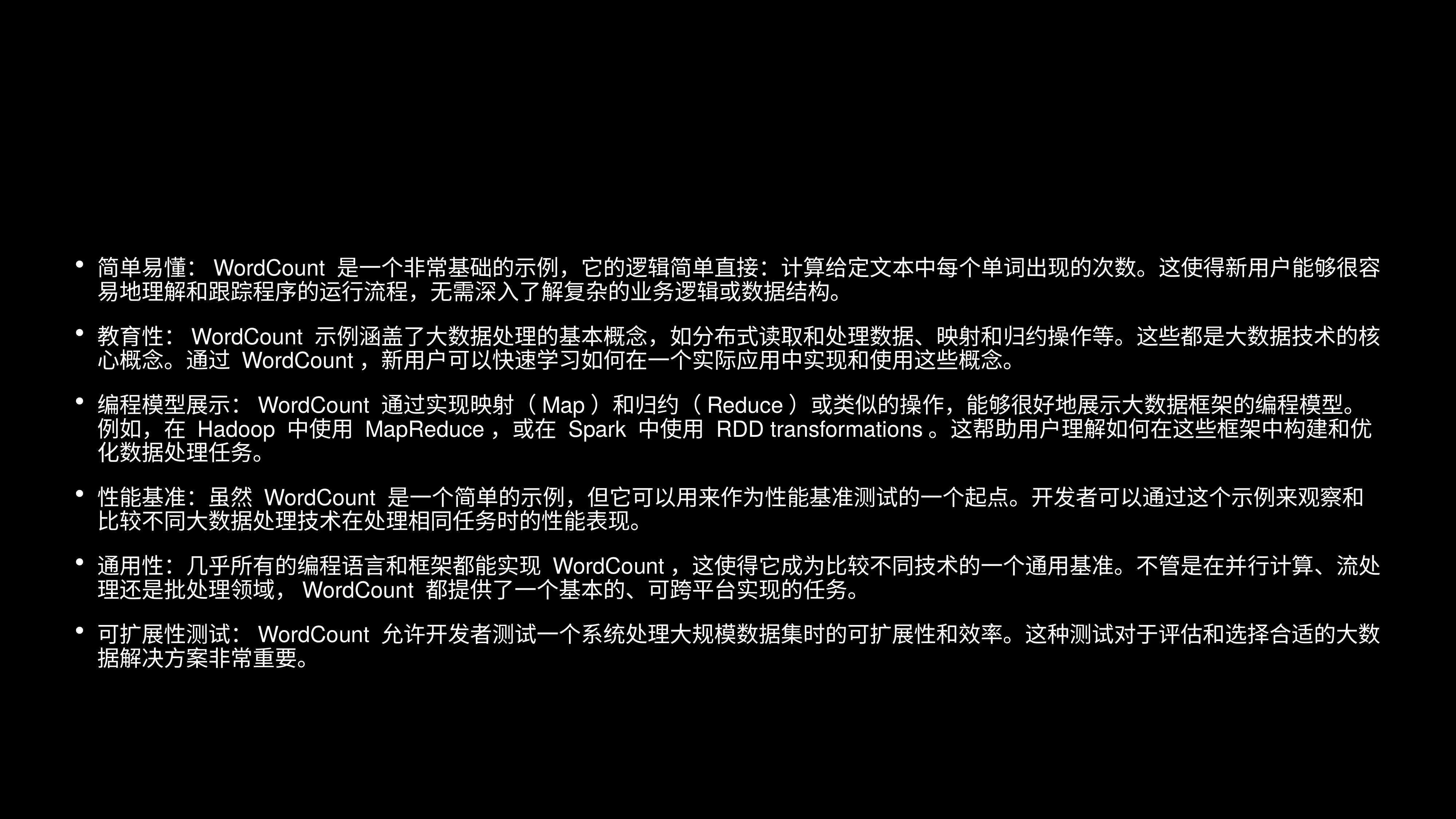

#

简单易懂：WordCount 是一个非常基础的示例，它的逻辑简单直接：计算给定文本中每个单词出现的次数。这使得新用户能够很容易地理解和跟踪程序的运行流程，无需深入了解复杂的业务逻辑或数据结构。
教育性：WordCount 示例涵盖了大数据处理的基本概念，如分布式读取和处理数据、映射和归约操作等。这些都是大数据技术的核心概念。通过 WordCount，新用户可以快速学习如何在一个实际应用中实现和使用这些概念。
编程模型展示：WordCount 通过实现映射（Map）和归约（Reduce）或类似的操作，能够很好地展示大数据框架的编程模型。例如，在 Hadoop 中使用 MapReduce，或在 Spark 中使用 RDD transformations。这帮助用户理解如何在这些框架中构建和优化数据处理任务。
性能基准：虽然 WordCount 是一个简单的示例，但它可以用来作为性能基准测试的一个起点。开发者可以通过这个示例来观察和比较不同大数据处理技术在处理相同任务时的性能表现。
通用性：几乎所有的编程语言和框架都能实现 WordCount，这使得它成为比较不同技术的一个通用基准。不管是在并行计算、流处理还是批处理领域，WordCount 都提供了一个基本的、可跨平台实现的任务。
可扩展性测试：WordCount 允许开发者测试一个系统处理大规模数据集时的可扩展性和效率。这种测试对于评估和选择合适的大数据解决方案非常重要。